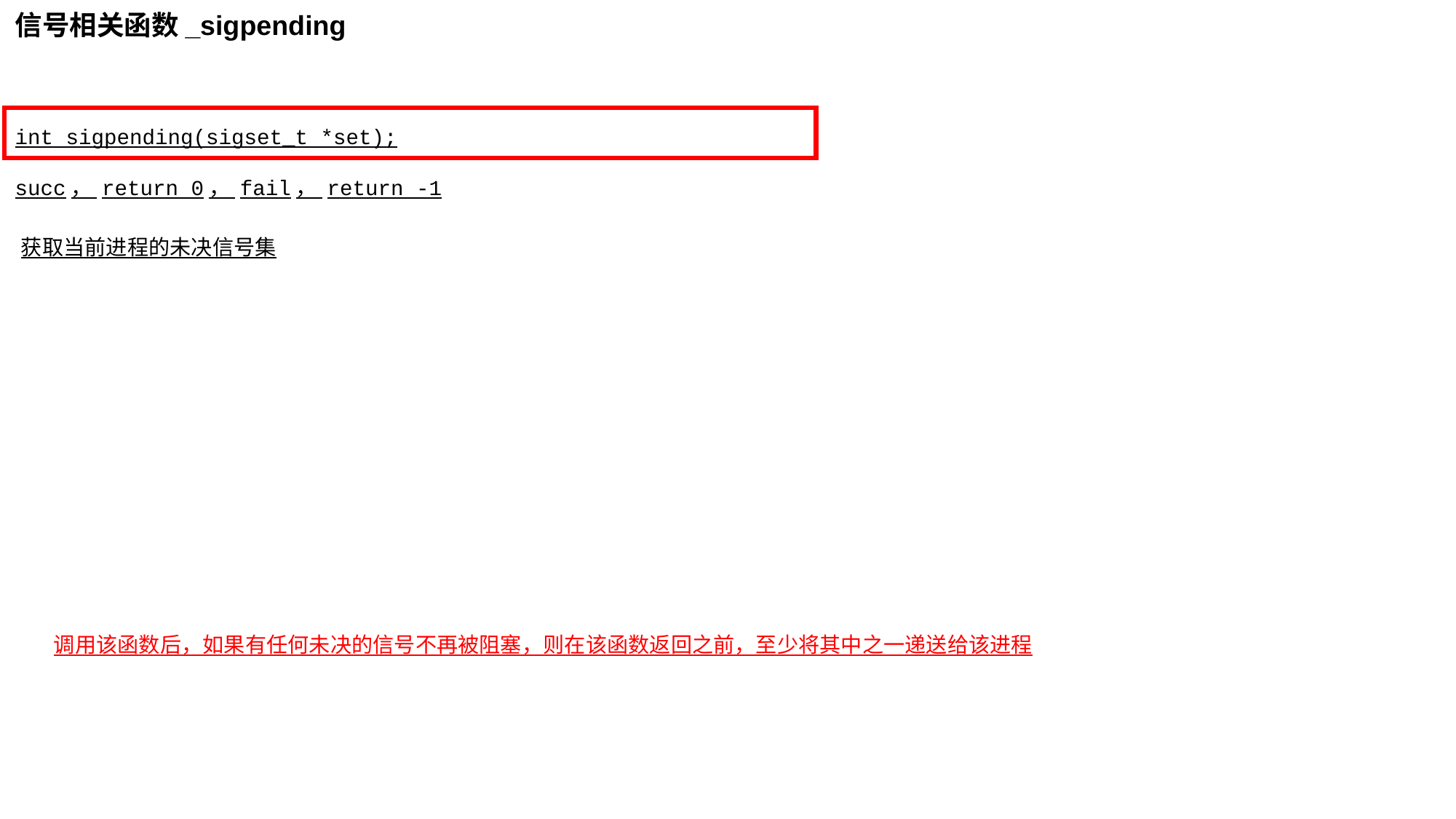

信号相关函数_sigpending

int sigpending(sigset_t *set);

succ， return 0， fail， return -1
获取当前进程的未决信号集
调用该函数后，如果有任何未决的信号不再被阻塞，则在该函数返回之前，至少将其中之一递送给该进程